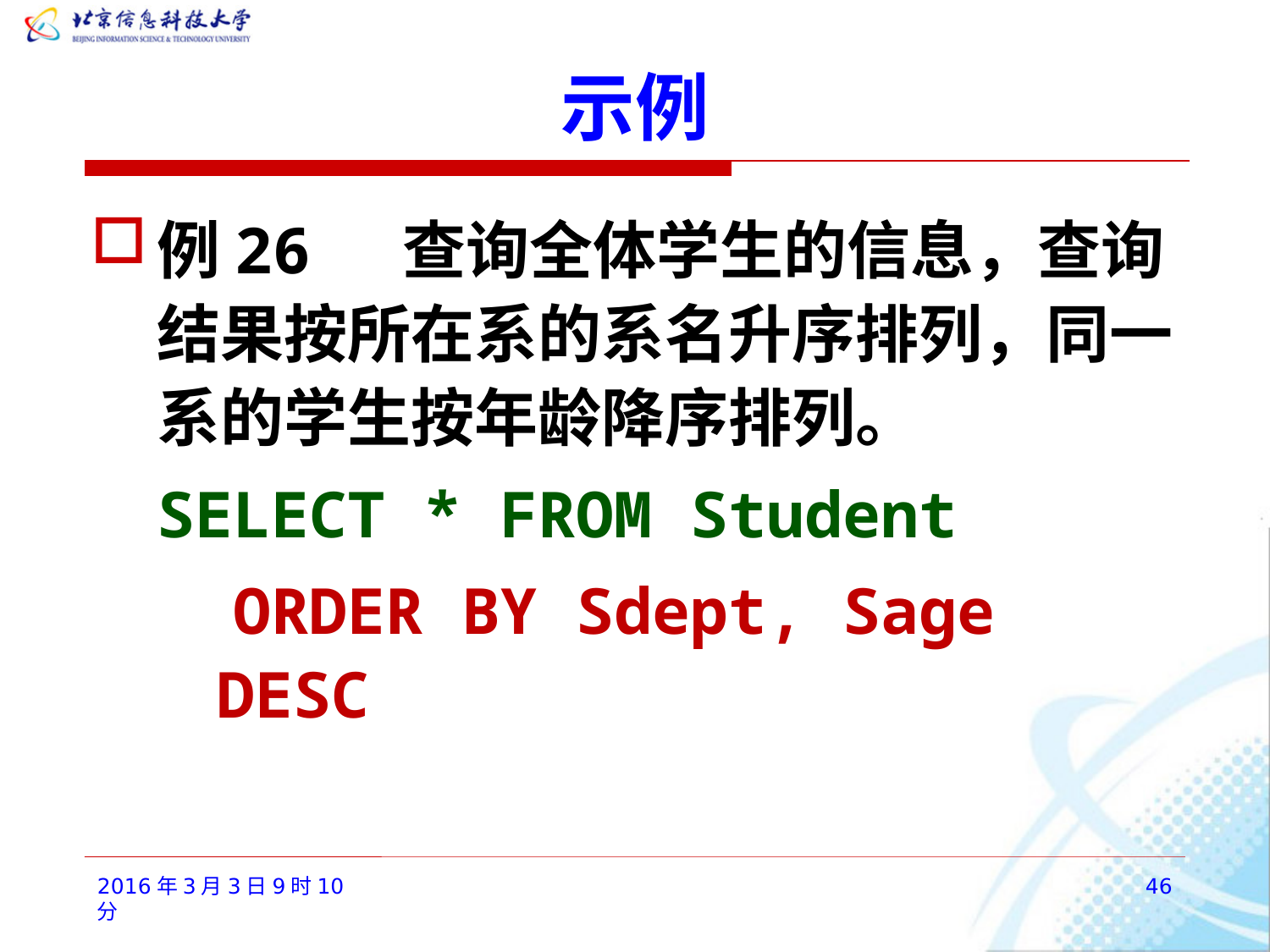

# 示例
例26  查询全体学生的信息，查询结果按所在系的系名升序排列，同一系的学生按年龄降序排列。
SELECT * FROM Student
  ORDER BY Sdept, Sage DESC
2016年3月3日9时10分
46